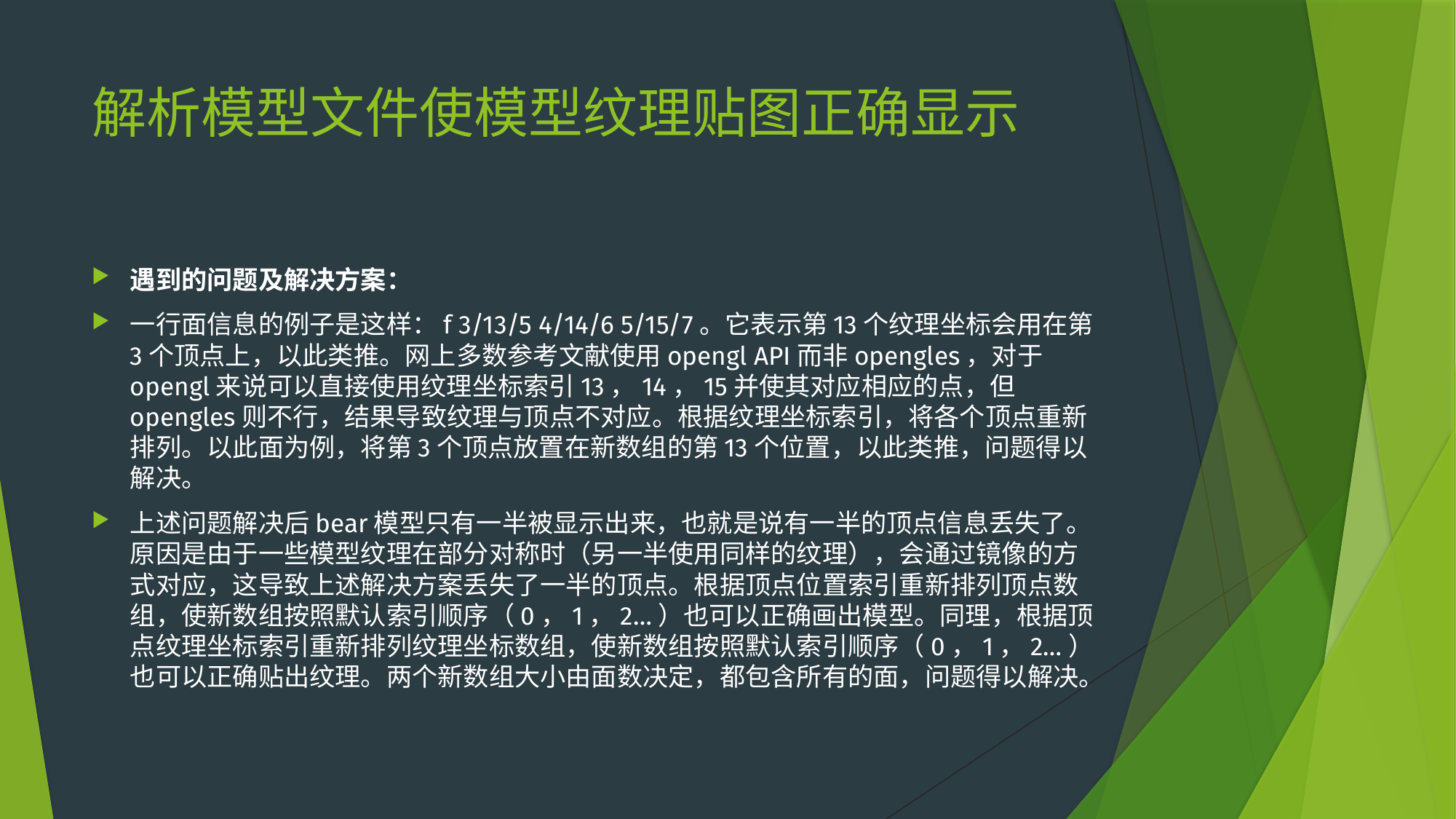

# 解析模型文件使模型纹理贴图正确显示
遇到的问题及解决方案：
一行面信息的例子是这样：f 3/13/5 4/14/6 5/15/7。它表示第13个纹理坐标会用在第3个顶点上，以此类推。网上多数参考文献使用opengl API而非opengles，对于opengl来说可以直接使用纹理坐标索引13，14，15并使其对应相应的点，但opengles则不行，结果导致纹理与顶点不对应。根据纹理坐标索引，将各个顶点重新排列。以此面为例，将第3个顶点放置在新数组的第13个位置，以此类推，问题得以解决。
上述问题解决后bear模型只有一半被显示出来，也就是说有一半的顶点信息丢失了。原因是由于一些模型纹理在部分对称时（另一半使用同样的纹理），会通过镜像的方式对应，这导致上述解决方案丢失了一半的顶点。根据顶点位置索引重新排列顶点数组，使新数组按照默认索引顺序（0，1，2…）也可以正确画出模型。同理，根据顶点纹理坐标索引重新排列纹理坐标数组，使新数组按照默认索引顺序（0，1，2…）也可以正确贴出纹理。两个新数组大小由面数决定，都包含所有的面，问题得以解决。